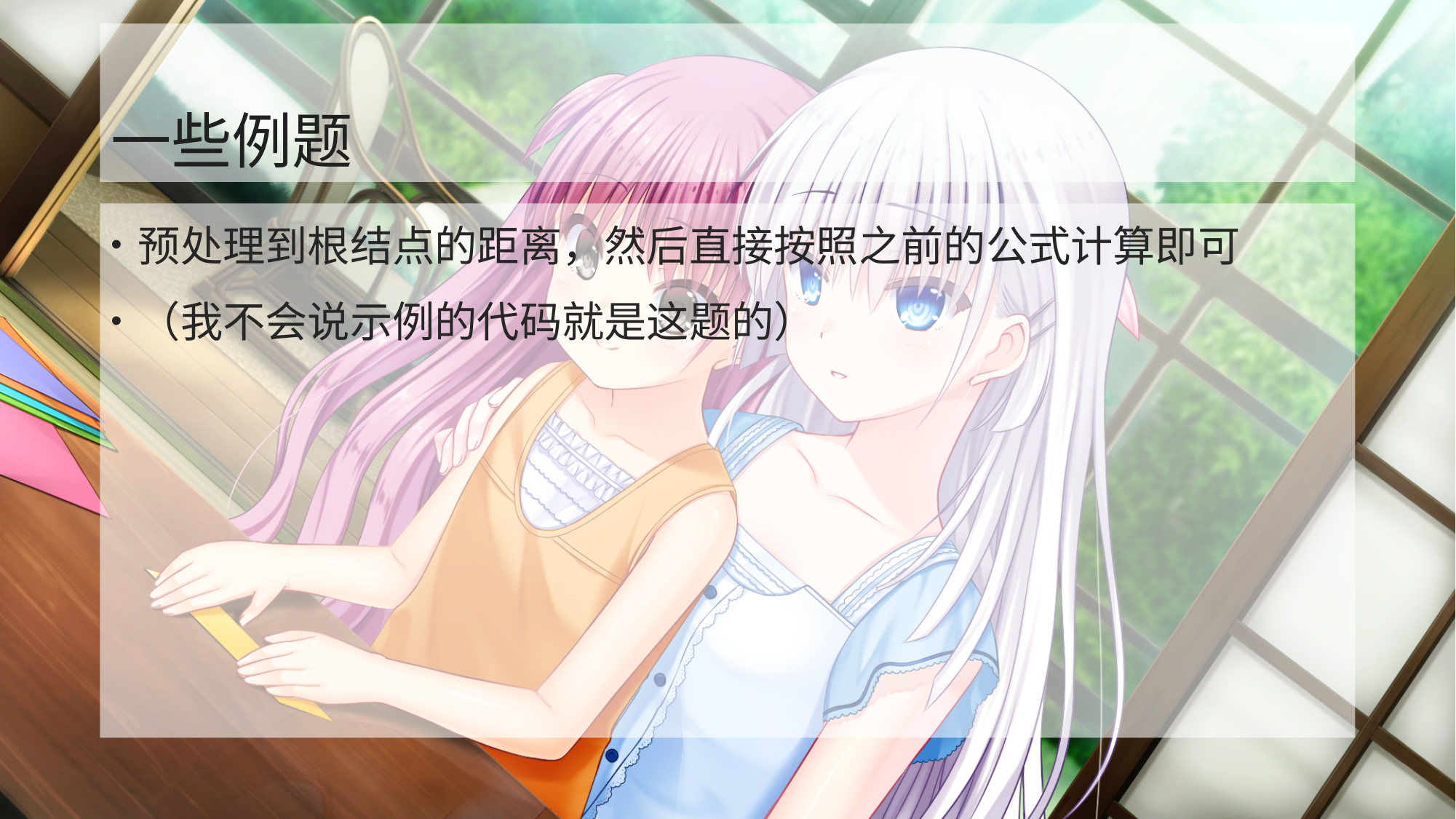

# 一些例题
预处理到根结点的距离，然后直接按照之前的公式计算即可
（我不会说示例的代码就是这题的）